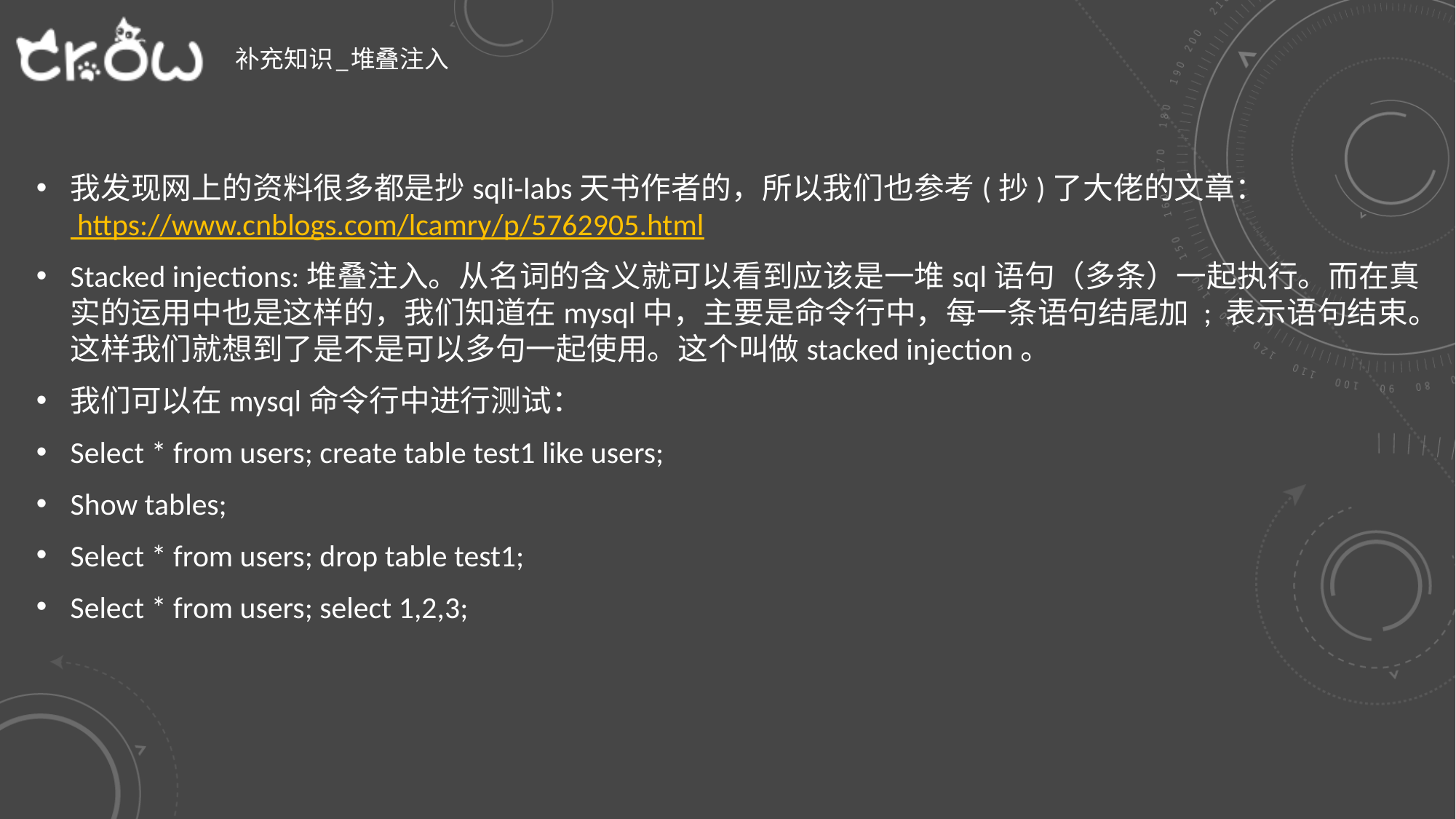

# 补充知识_堆叠注入
我发现网上的资料很多都是抄sqli-labs天书作者的，所以我们也参考(抄)了大佬的文章： https://www.cnblogs.com/lcamry/p/5762905.html
Stacked injections:堆叠注入。从名词的含义就可以看到应该是一堆sql语句（多条）一起执行。而在真实的运用中也是这样的，我们知道在mysql中，主要是命令行中，每一条语句结尾加 ; 表示语句结束。这样我们就想到了是不是可以多句一起使用。这个叫做stacked injection。
我们可以在mysql命令行中进行测试：
Select * from users; create table test1 like users;
Show tables;
Select * from users; drop table test1;
Select * from users; select 1,2,3;